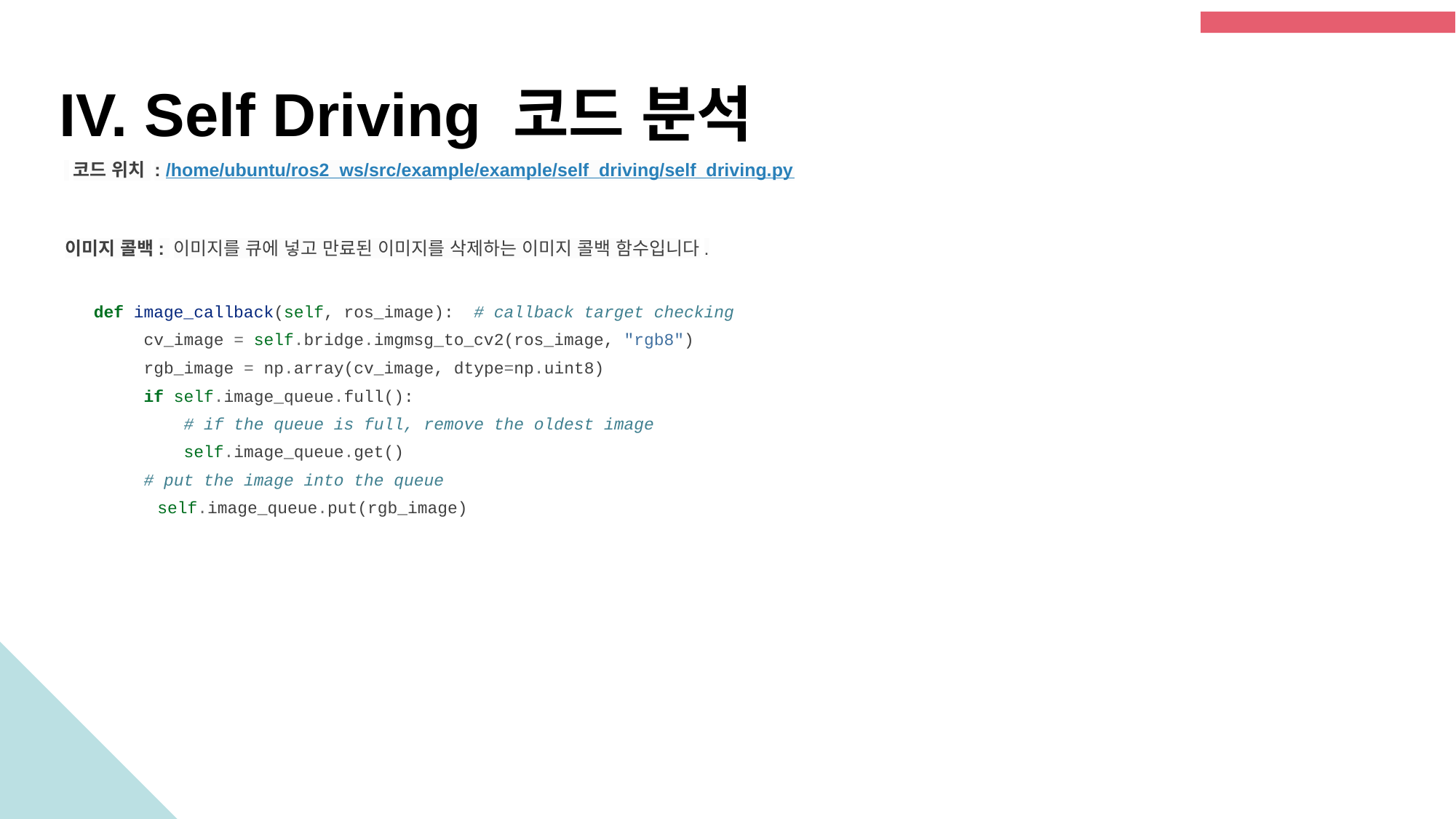

IV. Self Driving 코드 분석
 코드 위치 : /home/ubuntu/ros2_ws/src/example/example/self_driving/self_driving.py
이미지 콜백: 이미지를 큐에 넣고 만료된 이미지를 삭제하는 이미지 콜백 함수입니다.
   def image_callback(self, ros_image):  # callback target checking
        cv_image = self.bridge.imgmsg_to_cv2(ros_image, "rgb8")
        rgb_image = np.array(cv_image, dtype=np.uint8)
        if self.image_queue.full():
            # if the queue is full, remove the oldest image
            self.image_queue.get()
        # put the image into the queue
        self.image_queue.put(rgb_image)